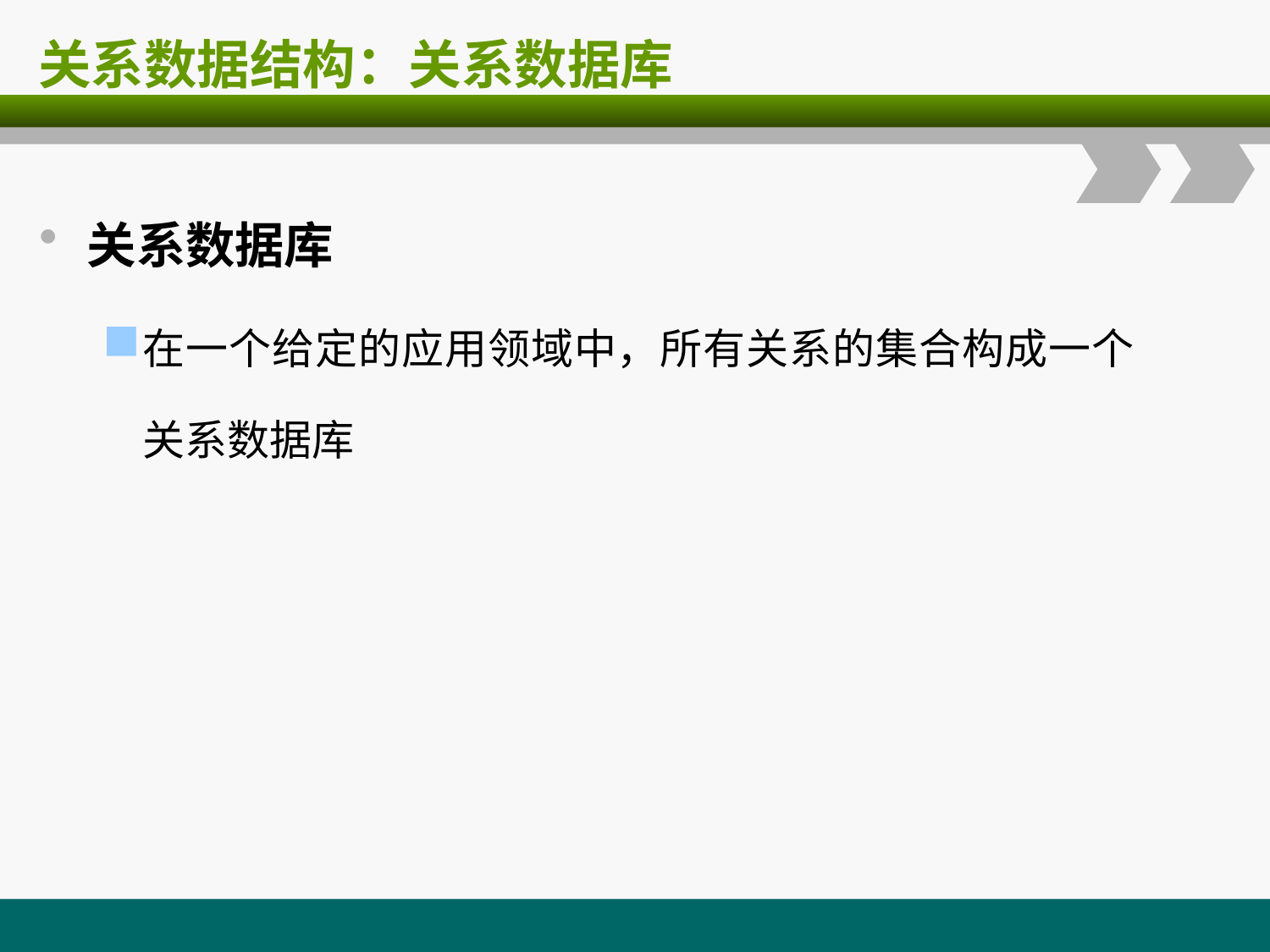

# 关系数据结构：关系数据库
关系数据库
在一个给定的应用领域中，所有关系的集合构成一个关系数据库